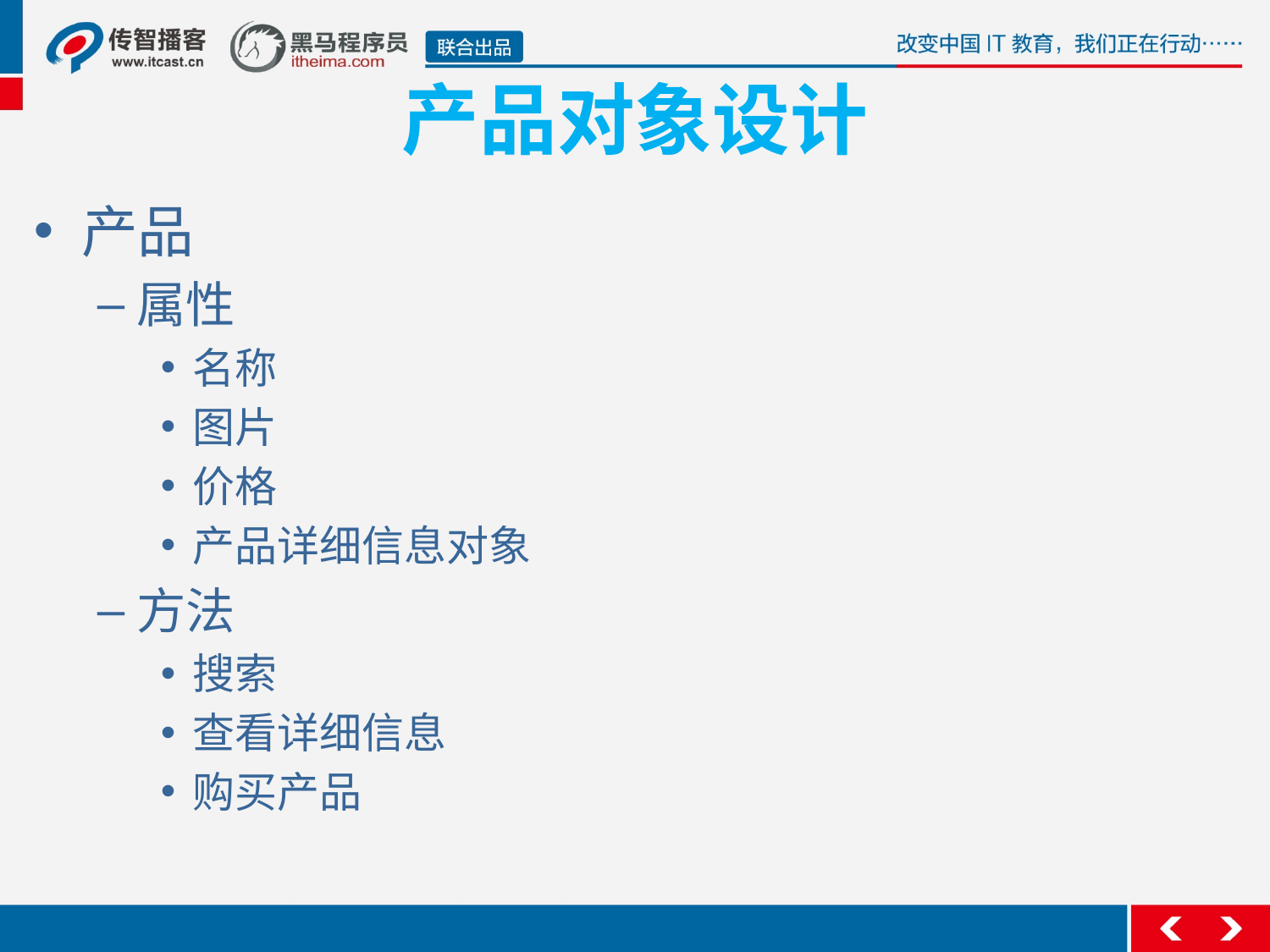

# 产品对象设计
产品
属性
名称
图片
价格
产品详细信息对象
方法
搜索
查看详细信息
购买产品